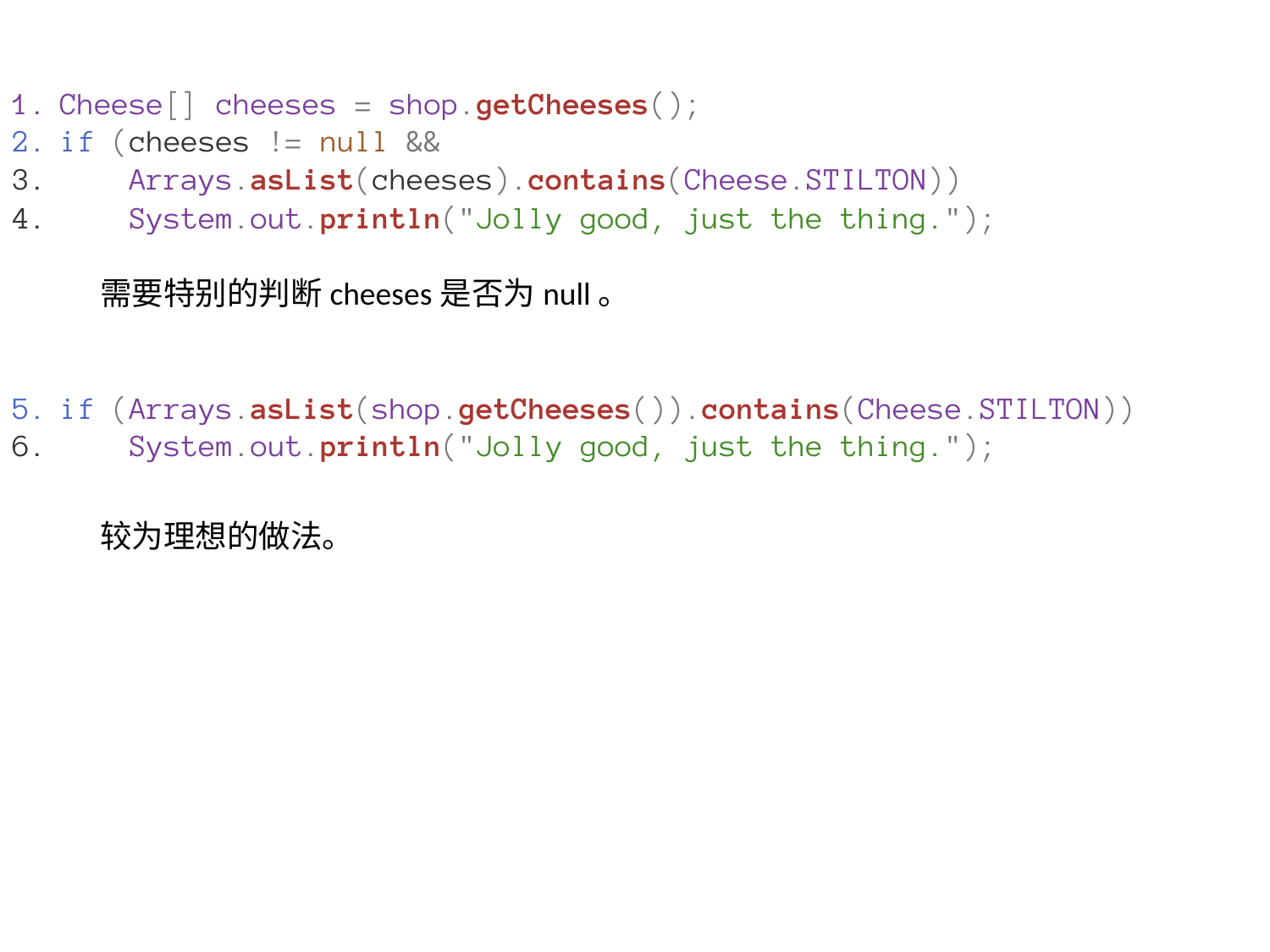

Cheese[] cheeses = shop.getCheeses();
if (cheeses != null &&
    Arrays.asList(cheeses).contains(Cheese.STILTON))
    System.out.println("Jolly good, just the thing.");

if (Arrays.asList(shop.getCheeses()).contains(Cheese.STILTON))
    System.out.println("Jolly good, just the thing.");

需要特别的判断cheeses是否为null。
较为理想的做法。